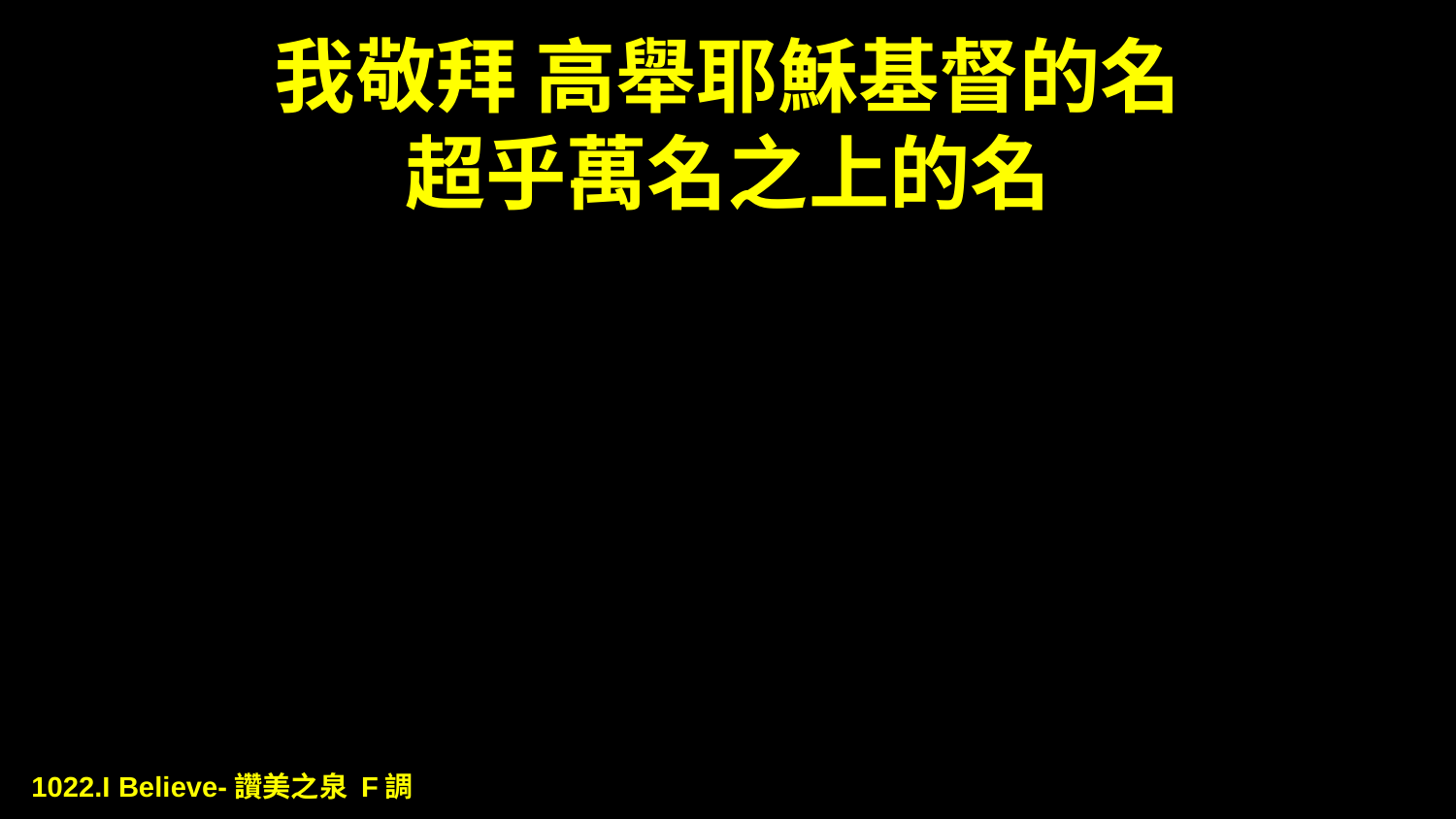

# 我敬拜 高舉耶穌基督的名 超乎萬名之上的名
1022.I Believe-讚美之泉 F調